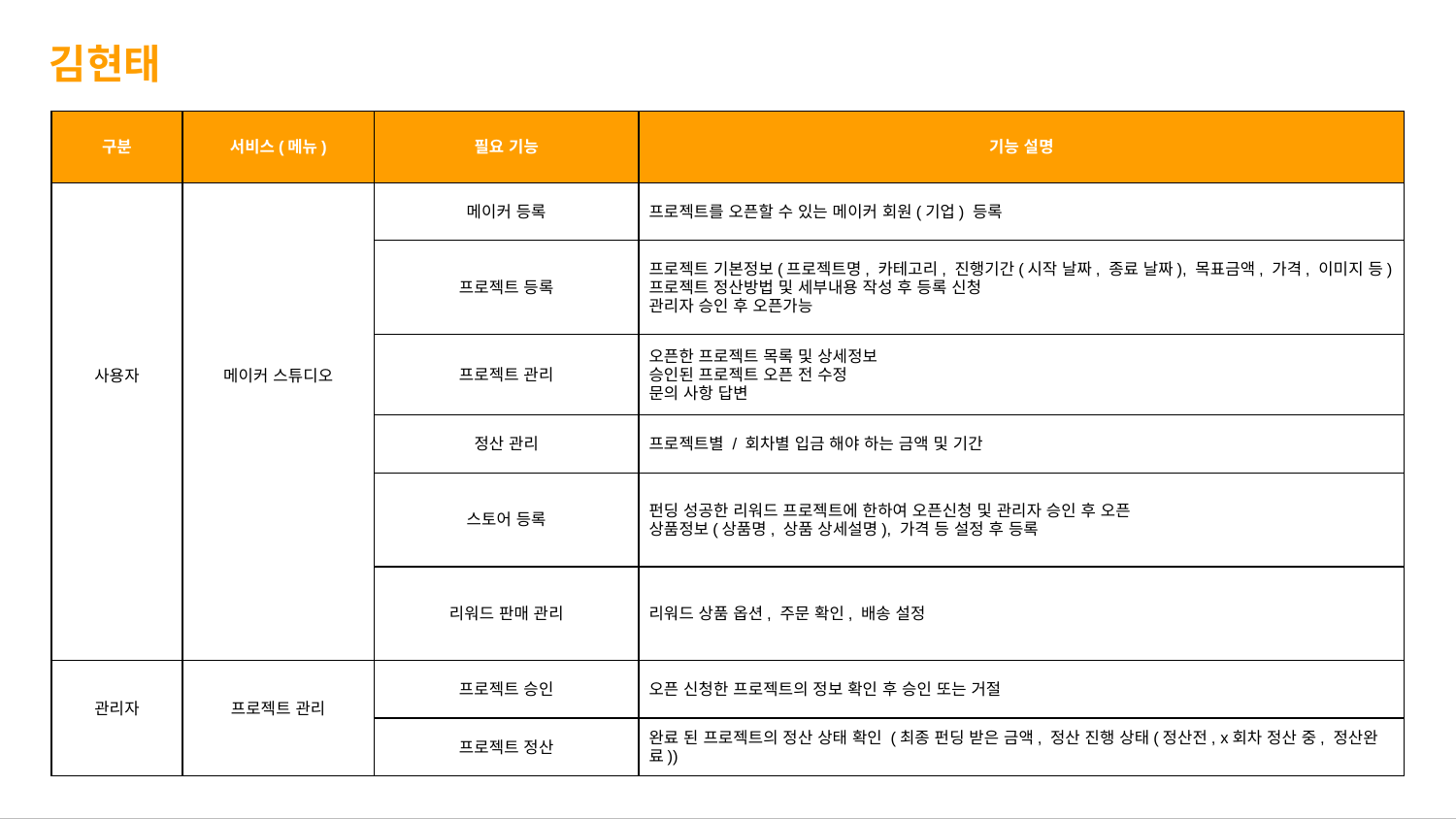

김현태
| 구분 | 서비스(메뉴) | 필요 기능 | 기능 설명 |
| --- | --- | --- | --- |
| 사용자 | 메이커 스튜디오 | 메이커 등록 | 프로젝트를 오픈할 수 있는 메이커 회원(기업) 등록 |
|  |  | 프로젝트 등록 | 프로젝트 기본정보(프로젝트명, 카테고리, 진행기간(시작 날짜, 종료 날짜), 목표금액, 가격, 이미지 등) 프로젝트 정산방법 및 세부내용 작성 후 등록 신청 관리자 승인 후 오픈가능 |
|  |  | 프로젝트 관리 | 오픈한 프로젝트 목록 및 상세정보 승인된 프로젝트 오픈 전 수정 문의 사항 답변 |
|  |  | 정산 관리 | 프로젝트별 / 회차별 입금 해야 하는 금액 및 기간 |
|  |  | 스토어 등록 | 펀딩 성공한 리워드 프로젝트에 한하여 오픈신청 및 관리자 승인 후 오픈 상품정보(상품명, 상품 상세설명), 가격 등 설정 후 등록 |
|  |  | 리워드 판매 관리 | 리워드 상품 옵션, 주문 확인, 배송 설정 |
| 관리자 | 프로젝트 관리 | 프로젝트 승인 | 오픈 신청한 프로젝트의 정보 확인 후 승인 또는 거절 |
|  |  | 프로젝트 정산 | 완료 된 프로젝트의 정산 상태 확인 (최종 펀딩 받은 금액, 정산 진행 상태(정산전, x회차 정산 중, 정산완료)) |
6